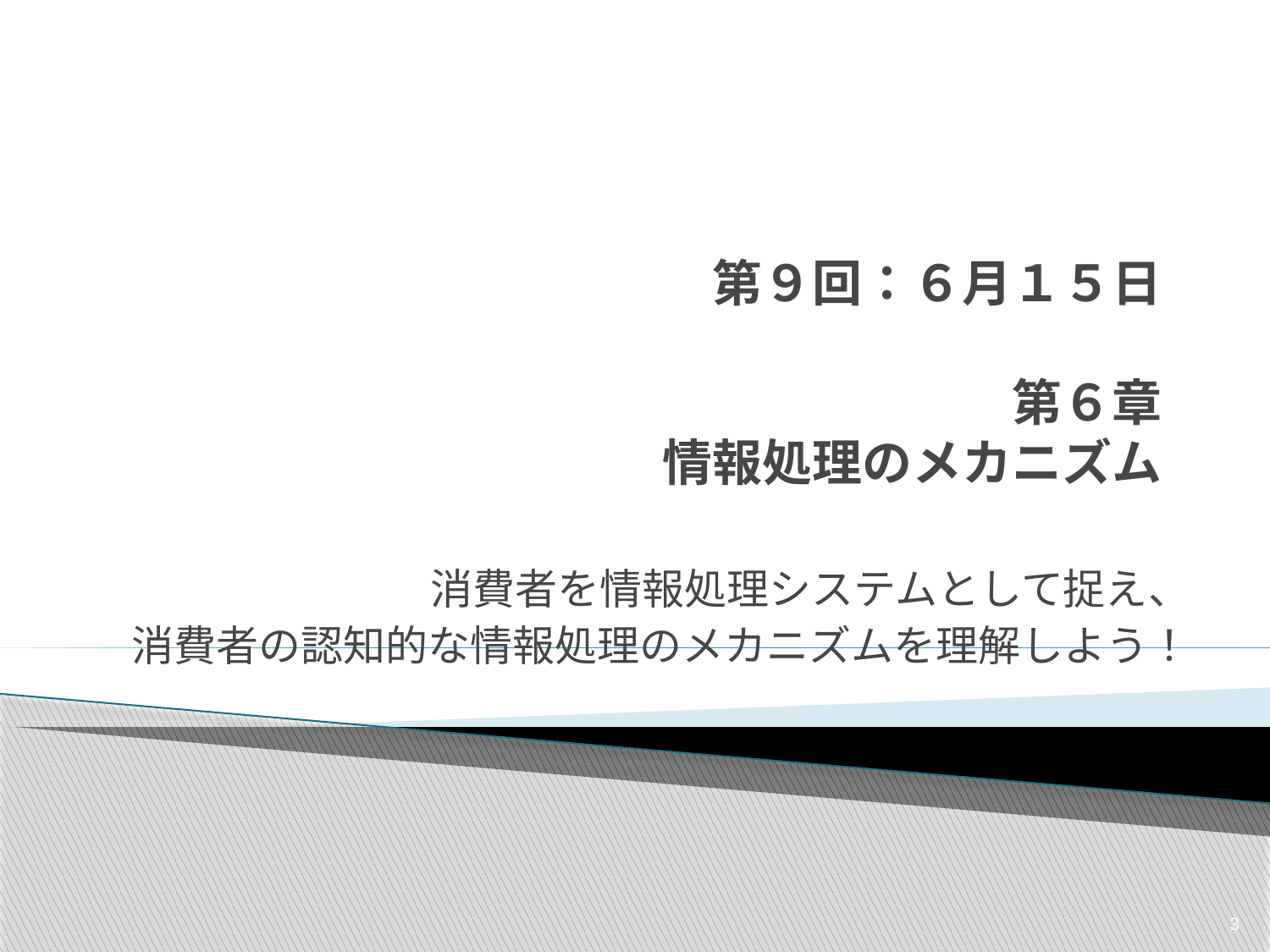

# 第９回：６月１５日 第６章 情報処理のメカニズム
消費者を情報処理システムとして捉え、
消費者の認知的な情報処理のメカニズムを理解しよう！
3